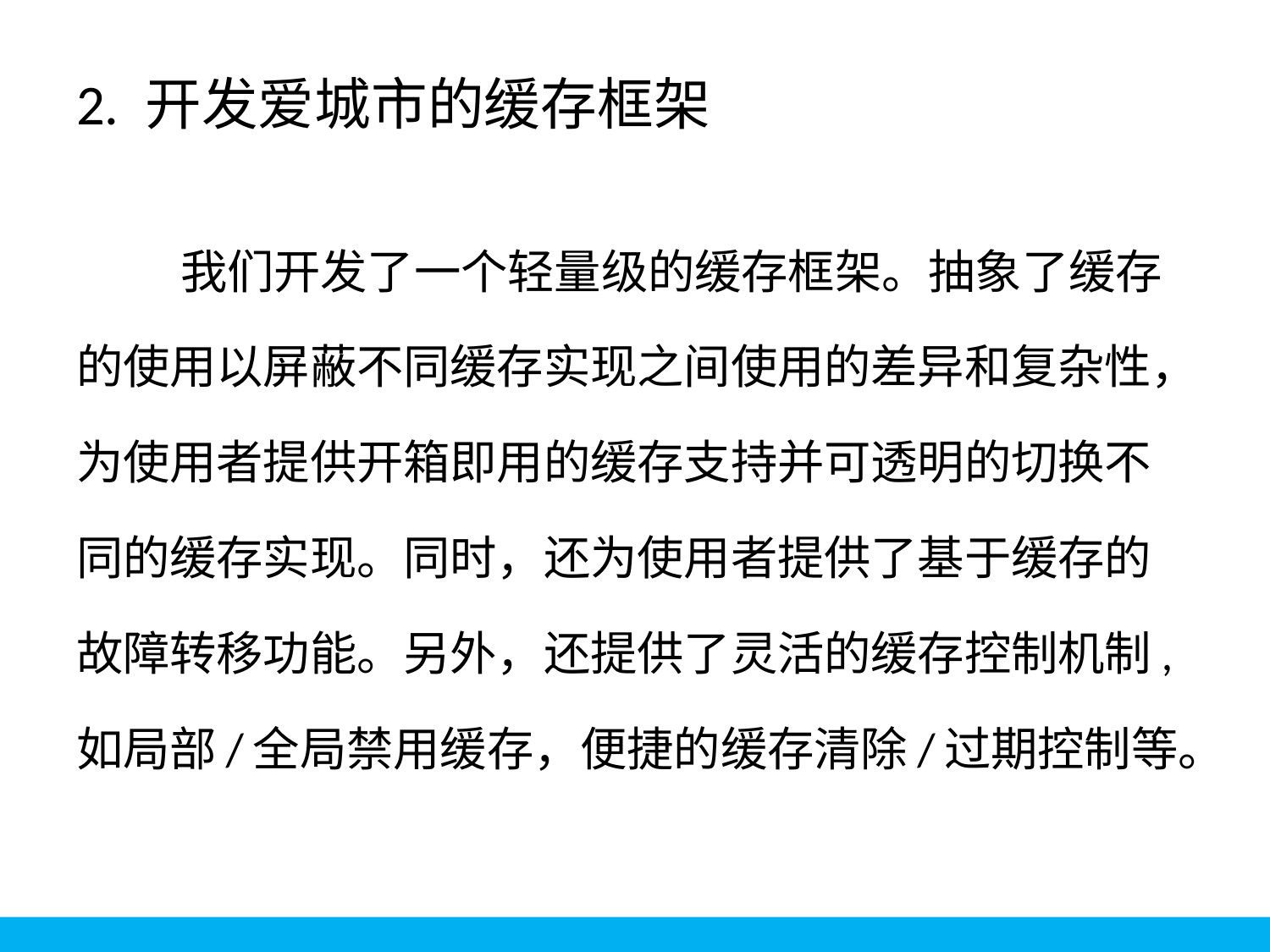

# 2. 开发爱城市的缓存框架
         我们开发了一个轻量级的缓存框架。抽象了缓存的使用以屏蔽不同缓存实现之间使用的差异和复杂性，为使用者提供开箱即用的缓存支持并可透明的切换不同的缓存实现。同时，还为使用者提供了基于缓存的故障转移功能。另外，还提供了灵活的缓存控制机制, 如局部/全局禁用缓存，便捷的缓存清除/过期控制等。